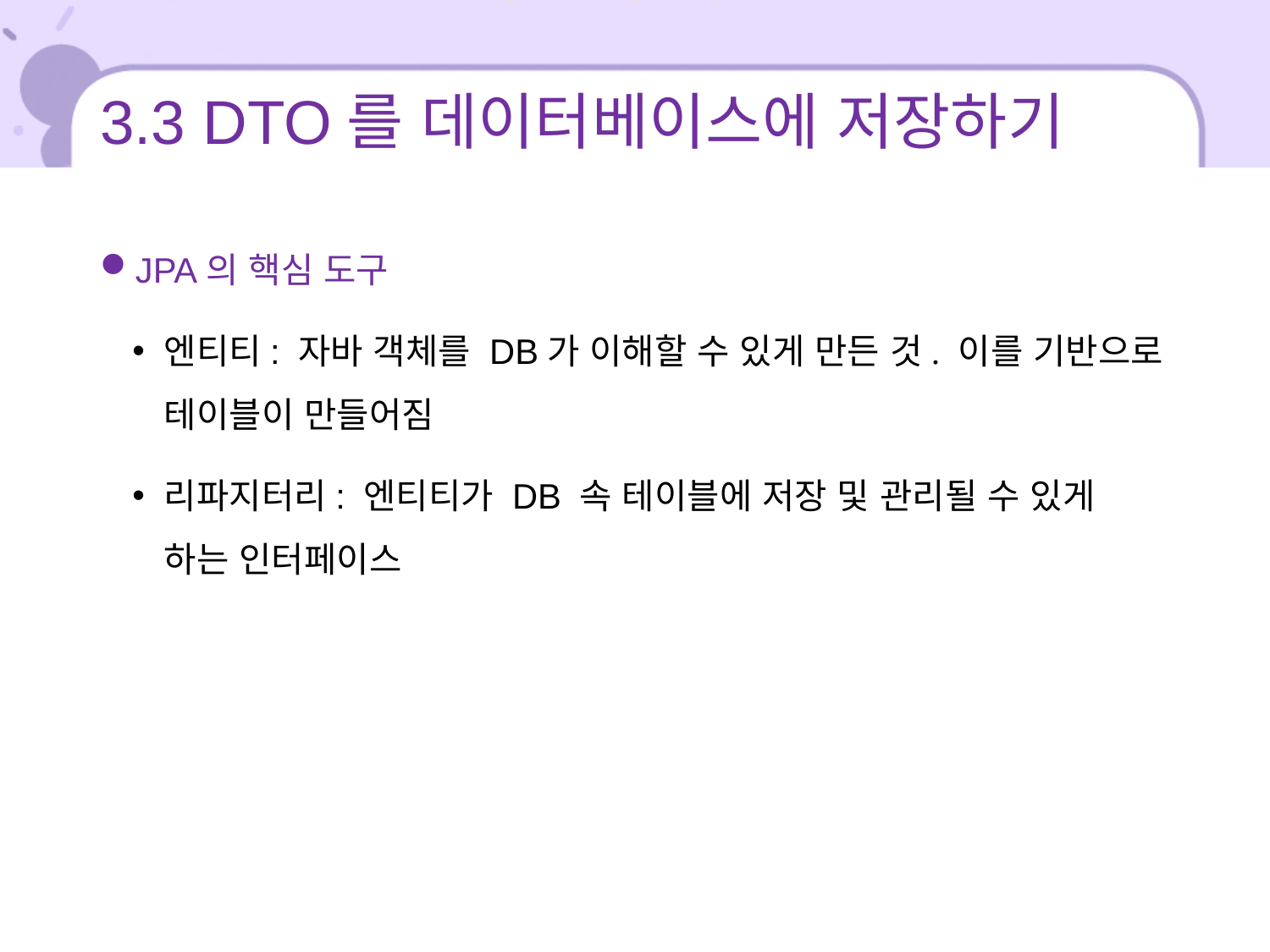

# 3.3 DTO를 데이터베이스에 저장하기
JPA의 핵심 도구
엔티티: 자바 객체를 DB가 이해할 수 있게 만든 것. 이를 기반으로 테이블이 만들어짐
리파지터리: 엔티티가 DB 속 테이블에 저장 및 관리될 수 있게 하는 인터페이스